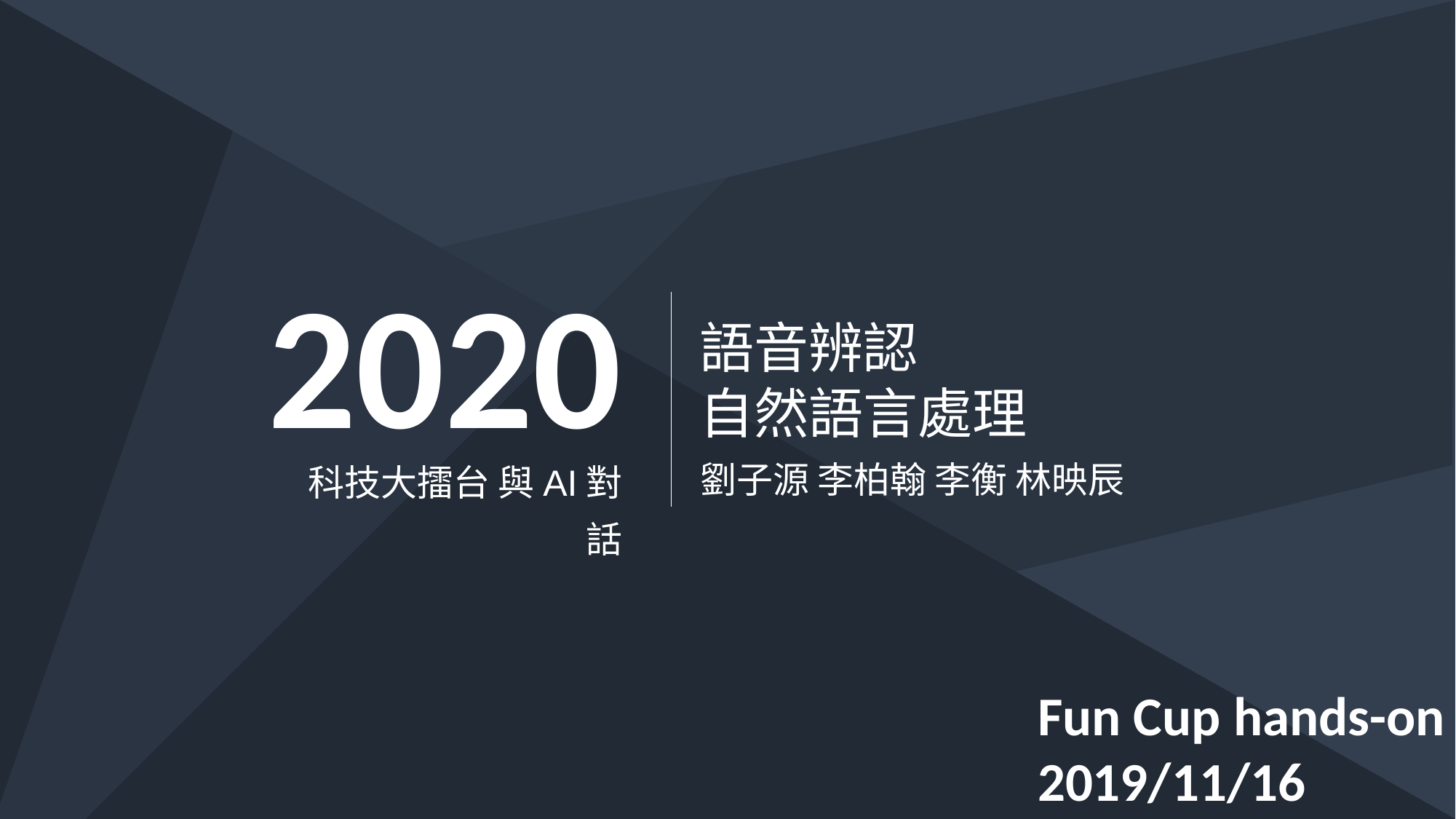

2020
語音辨認
自然語言處理
科技大擂台 與AI對話
劉子源 李柏翰 李衡 林映辰
Fun Cup hands-on
2019/11/16